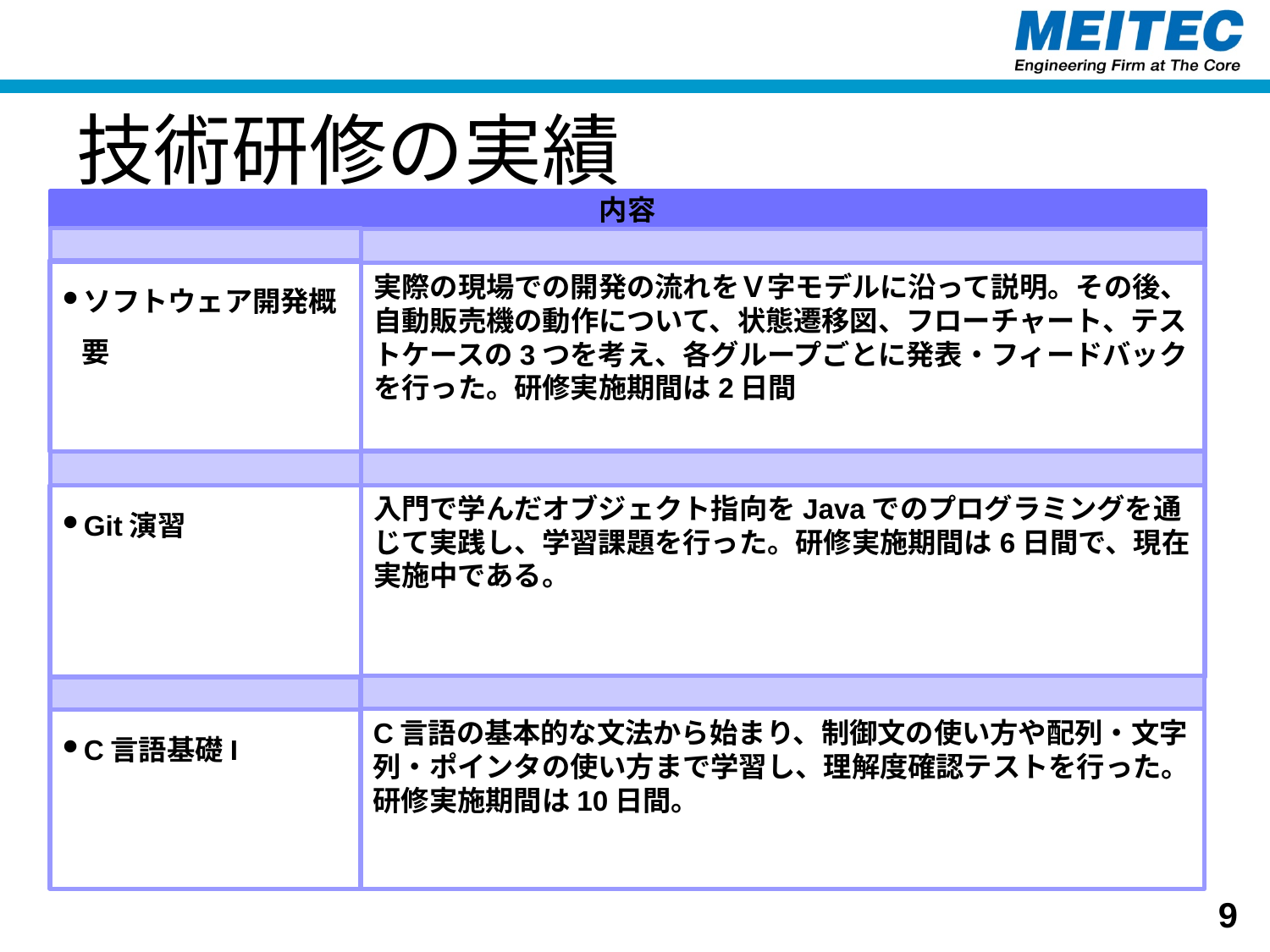

# 技術研修の実績
内容

ソフトウェア開発概要
実際の現場での開発の流れをＶ字モデルに沿って説明。その後、自動販売機の動作について、状態遷移図、フローチャート、テストケースの3つを考え、各グループごとに発表・フィードバックを行った。研修実施期間は2日間

入門で学んだオブジェクト指向をJavaでのプログラミングを通じて実践し、学習課題を行った。研修実施期間は6日間で、現在実施中である。
Git演習

C言語の基本的な文法から始まり、制御文の使い方や配列・文字列・ポインタの使い方まで学習し、理解度確認テストを行った。研修実施期間は10日間。
C言語基礎I

9